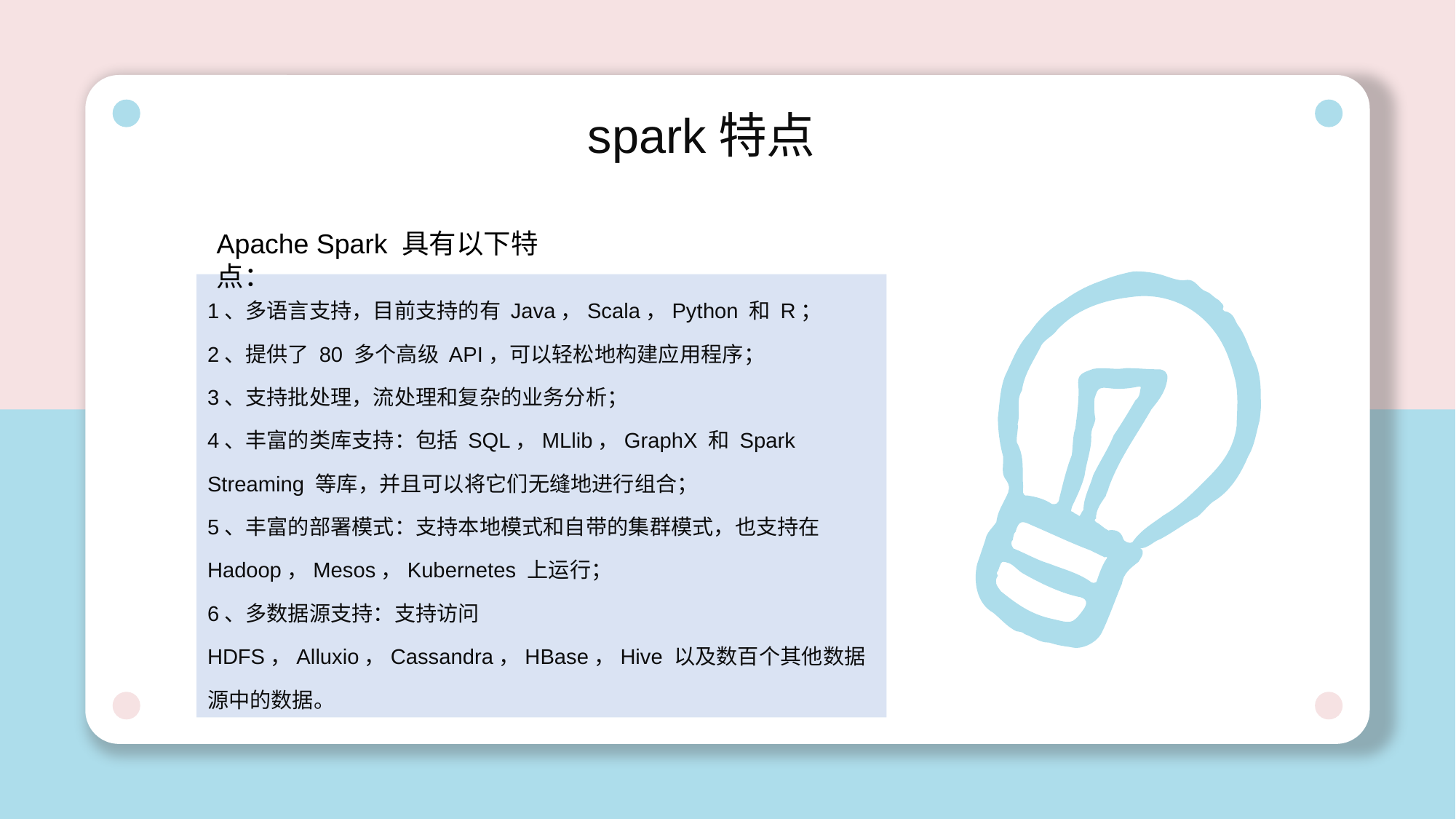

spark特点

Apache Spark 具有以下特点：

1、多语言支持，目前支持的有 Java，Scala，Python 和 R；
2、提供了 80 多个高级 API，可以轻松地构建应用程序；
3、支持批处理，流处理和复杂的业务分析；
4、丰富的类库支持：包括 SQL，MLlib，GraphX 和 Spark Streaming 等库，并且可以将它们无缝地进行组合；
5、丰富的部署模式：支持本地模式和自带的集群模式，也支持在 Hadoop，Mesos，Kubernetes 上运行；
6、多数据源支持：支持访问 HDFS，Alluxio，Cassandra，HBase，Hive 以及数百个其他数据源中的数据。